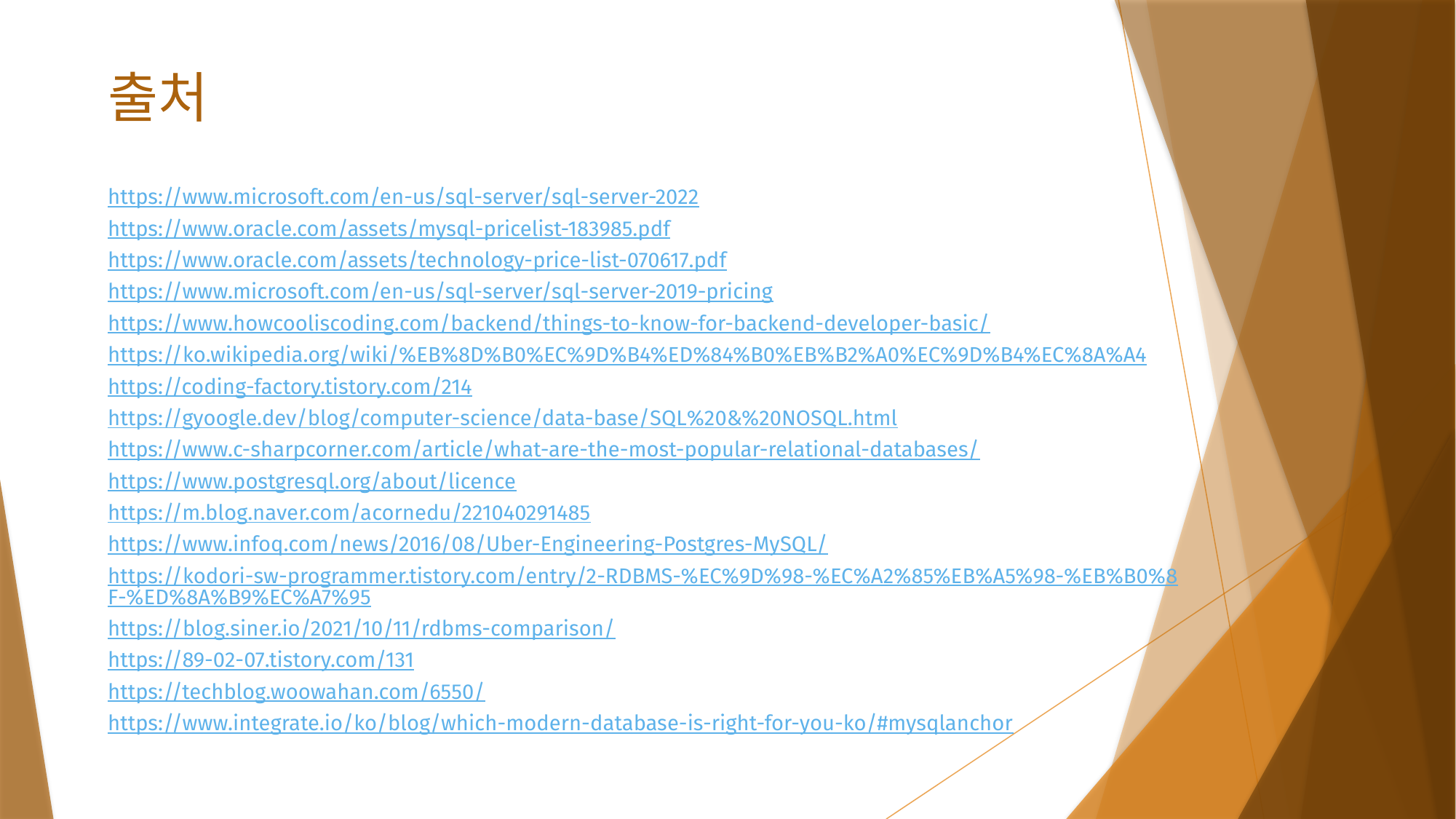

# 출처
https://www.microsoft.com/en-us/sql-server/sql-server-2022
https://www.oracle.com/assets/mysql-pricelist-183985.pdf
https://www.oracle.com/assets/technology-price-list-070617.pdf
https://www.microsoft.com/en-us/sql-server/sql-server-2019-pricing
https://www.howcooliscoding.com/backend/things-to-know-for-backend-developer-basic/
https://ko.wikipedia.org/wiki/%EB%8D%B0%EC%9D%B4%ED%84%B0%EB%B2%A0%EC%9D%B4%EC%8A%A4
https://coding-factory.tistory.com/214
https://gyoogle.dev/blog/computer-science/data-base/SQL%20&%20NOSQL.html
https://www.c-sharpcorner.com/article/what-are-the-most-popular-relational-databases/
https://www.postgresql.org/about/licence
https://m.blog.naver.com/acornedu/221040291485
https://www.infoq.com/news/2016/08/Uber-Engineering-Postgres-MySQL/
https://kodori-sw-programmer.tistory.com/entry/2-RDBMS-%EC%9D%98-%EC%A2%85%EB%A5%98-%EB%B0%8F-%ED%8A%B9%EC%A7%95
https://blog.siner.io/2021/10/11/rdbms-comparison/
https://89-02-07.tistory.com/131
https://techblog.woowahan.com/6550/
https://www.integrate.io/ko/blog/which-modern-database-is-right-for-you-ko/#mysqlanchor